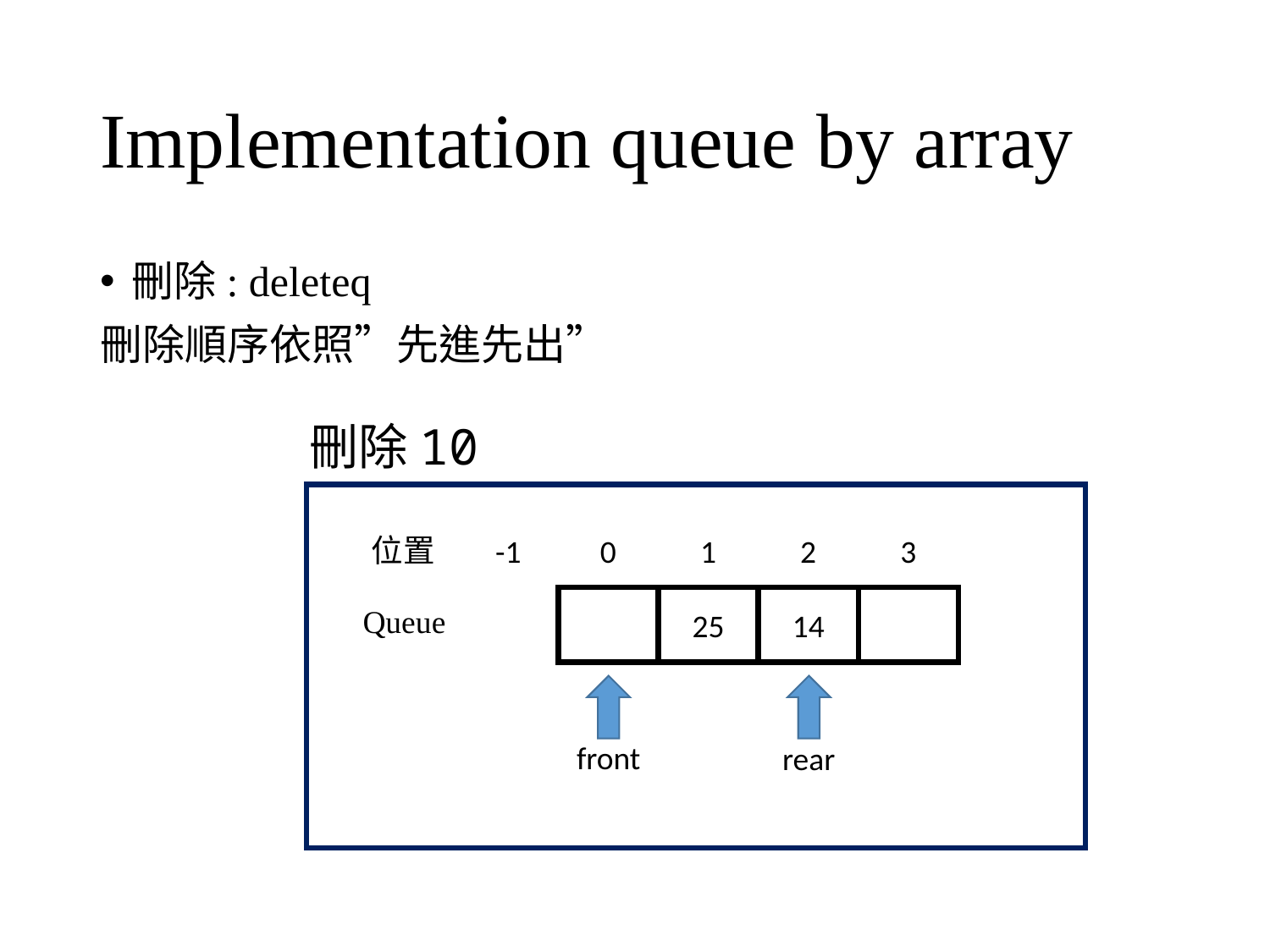

# Implementation queue by array
刪除: deleteq
刪除順序依照”先進先出”

刪除10

-1
0
1
2
3
位置

25
14

Queue

front
rear